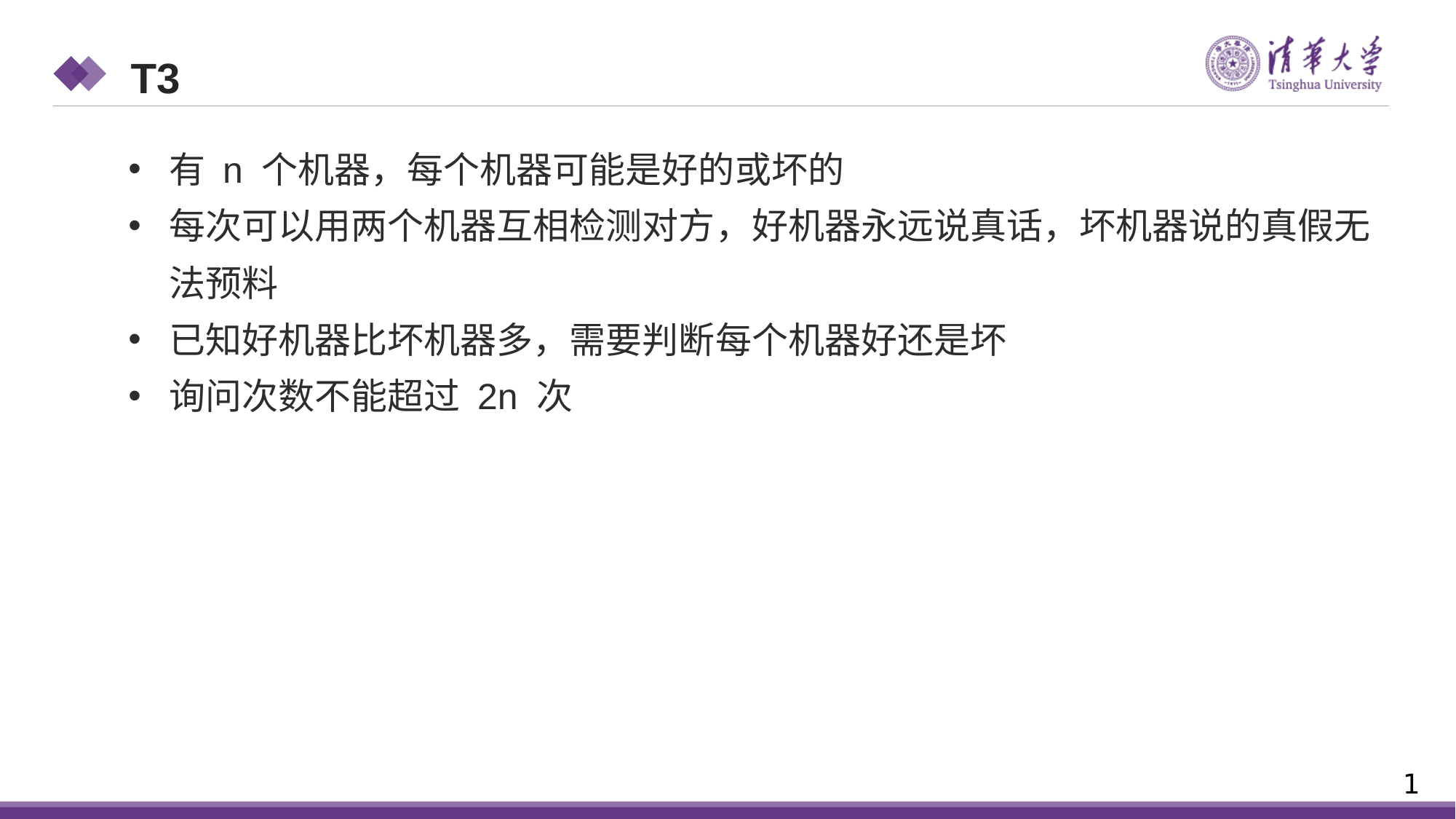

T3
有 n 个机器，每个机器可能是好的或坏的
每次可以用两个机器互相检测对方，好机器永远说真话，坏机器说的真假无法预料
已知好机器比坏机器多，需要判断每个机器好还是坏
询问次数不能超过 2n 次
1